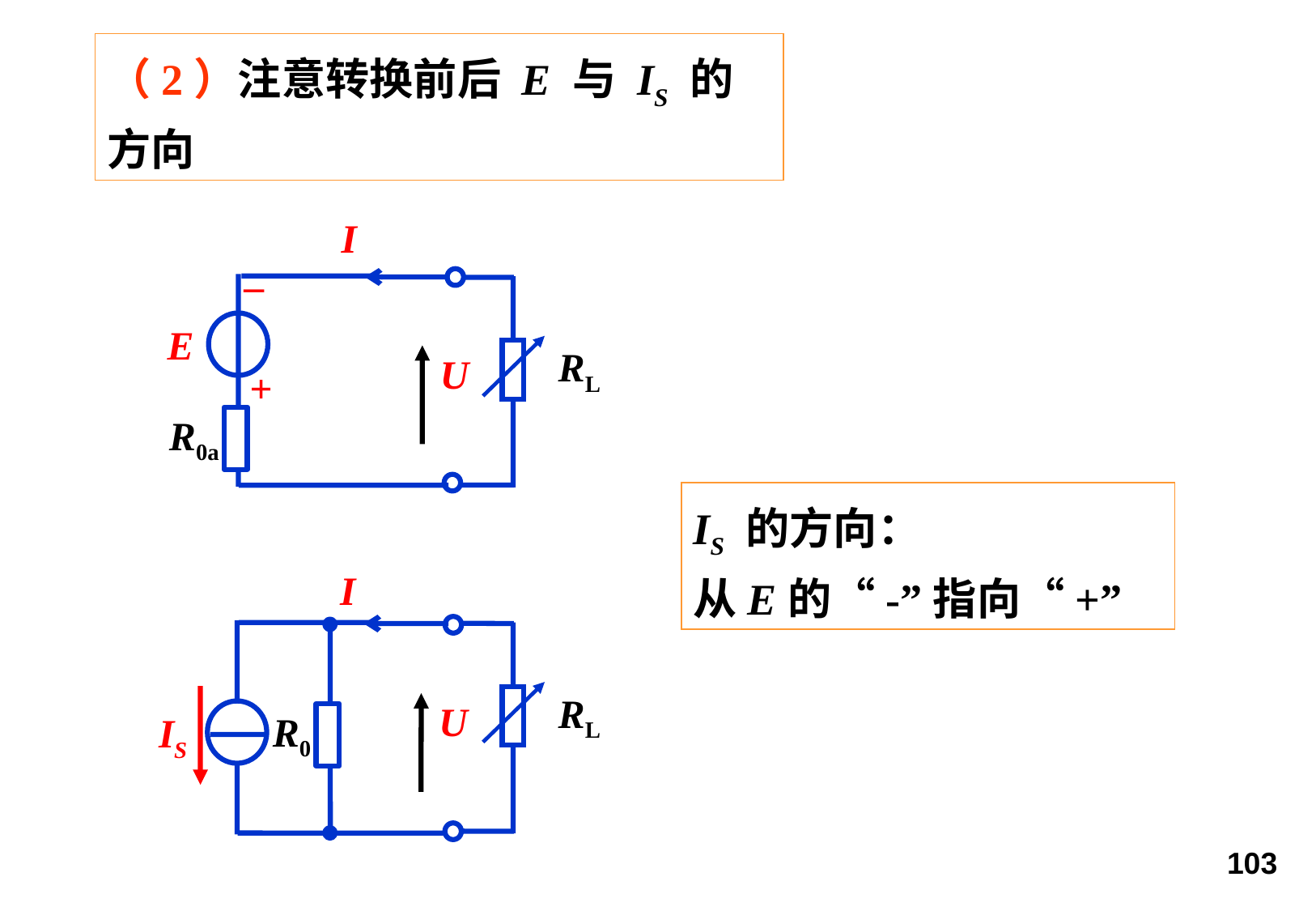

（2）注意转换前后 E 与 IS 的方向
I
_

E
U

+
R0a

RL

IS 的方向：
从E的“-”指向“+”
I

U

IS

R0

RL